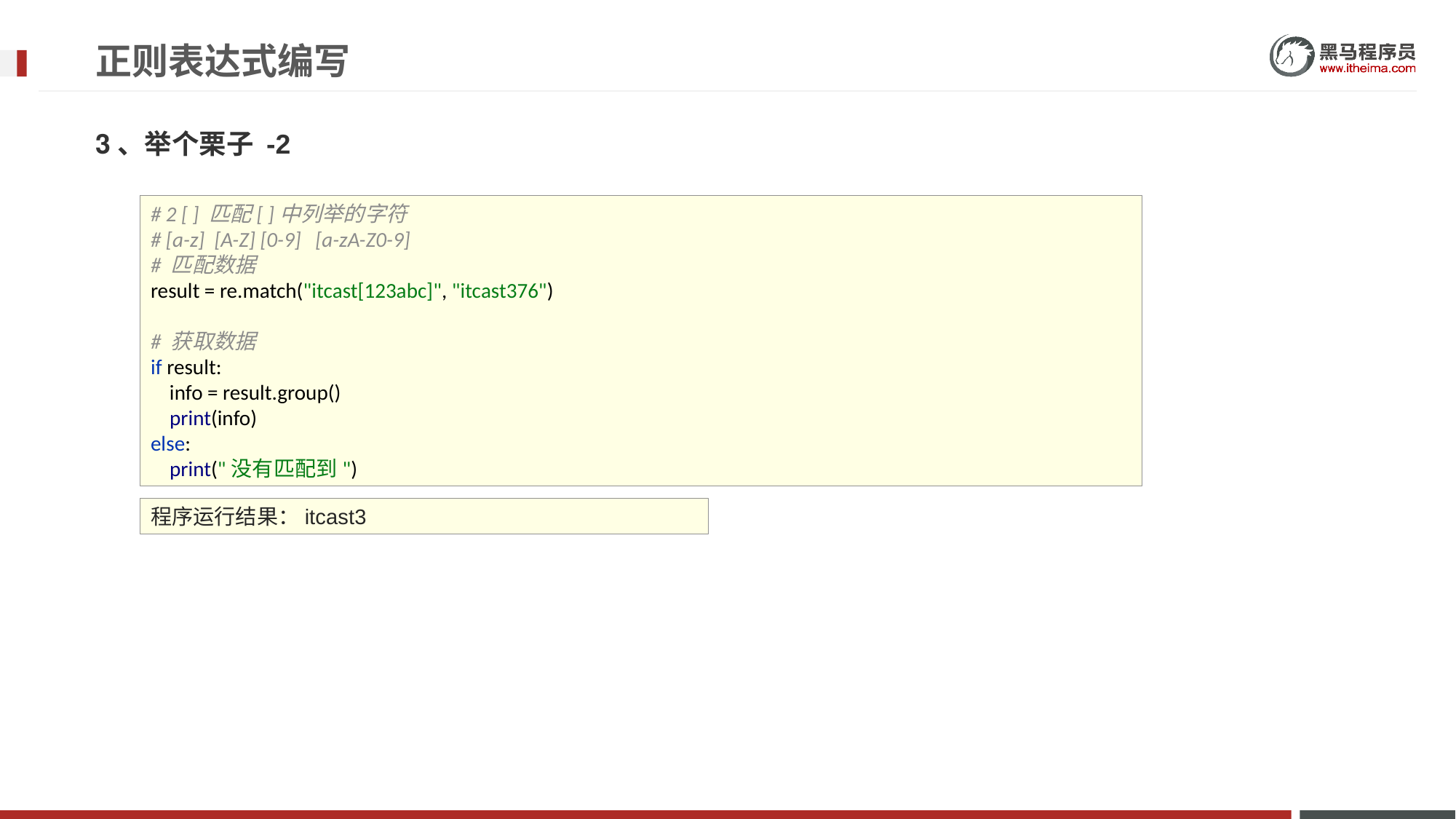

# 正则表达式编写
3、举个栗子 -2
# 2 [ ] 匹配[ ]中列举的字符 # [a-z]  [A-Z] [0-9]   [a-zA-Z0-9] # 匹配数据 result = re.match("itcast[123abc]", "itcast376") # 获取数据 if result: info = result.group() print(info) else: print("没有匹配到")
程序运行结果：itcast3